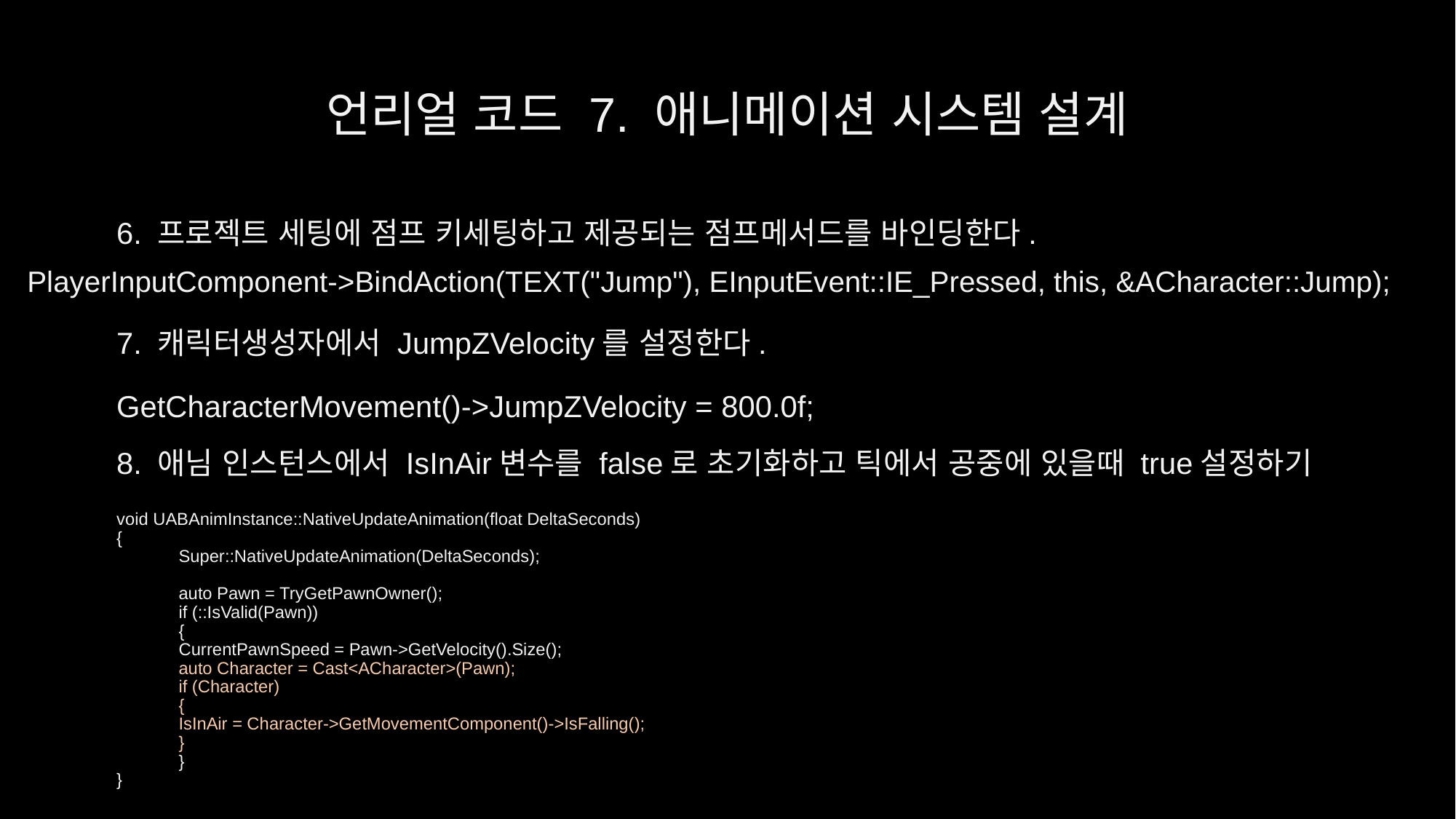

# 언리얼 코드 7. 애니메이션 시스템 설계
6. 프로젝트 세팅에 점프 키세팅하고 제공되는 점프메서드를 바인딩한다.
PlayerInputComponent->BindAction(TEXT("Jump"), EInputEvent::IE_Pressed, this, &ACharacter::Jump);
7. 캐릭터생성자에서 JumpZVelocity를 설정한다.
GetCharacterMovement()->JumpZVelocity = 800.0f;
8. 애님 인스턴스에서 IsInAir변수를 false로 초기화하고 틱에서 공중에 있을때 true설정하기
void UABAnimInstance::NativeUpdateAnimation(float DeltaSeconds)
{
	Super::NativeUpdateAnimation(DeltaSeconds);

	auto Pawn = TryGetPawnOwner();
	if (::IsValid(Pawn))
	{
		CurrentPawnSpeed = Pawn->GetVelocity().Size();
		auto Character = Cast<ACharacter>(Pawn);
		if (Character)
		{
			IsInAir = Character->GetMovementComponent()->IsFalling();
		}
	}
}